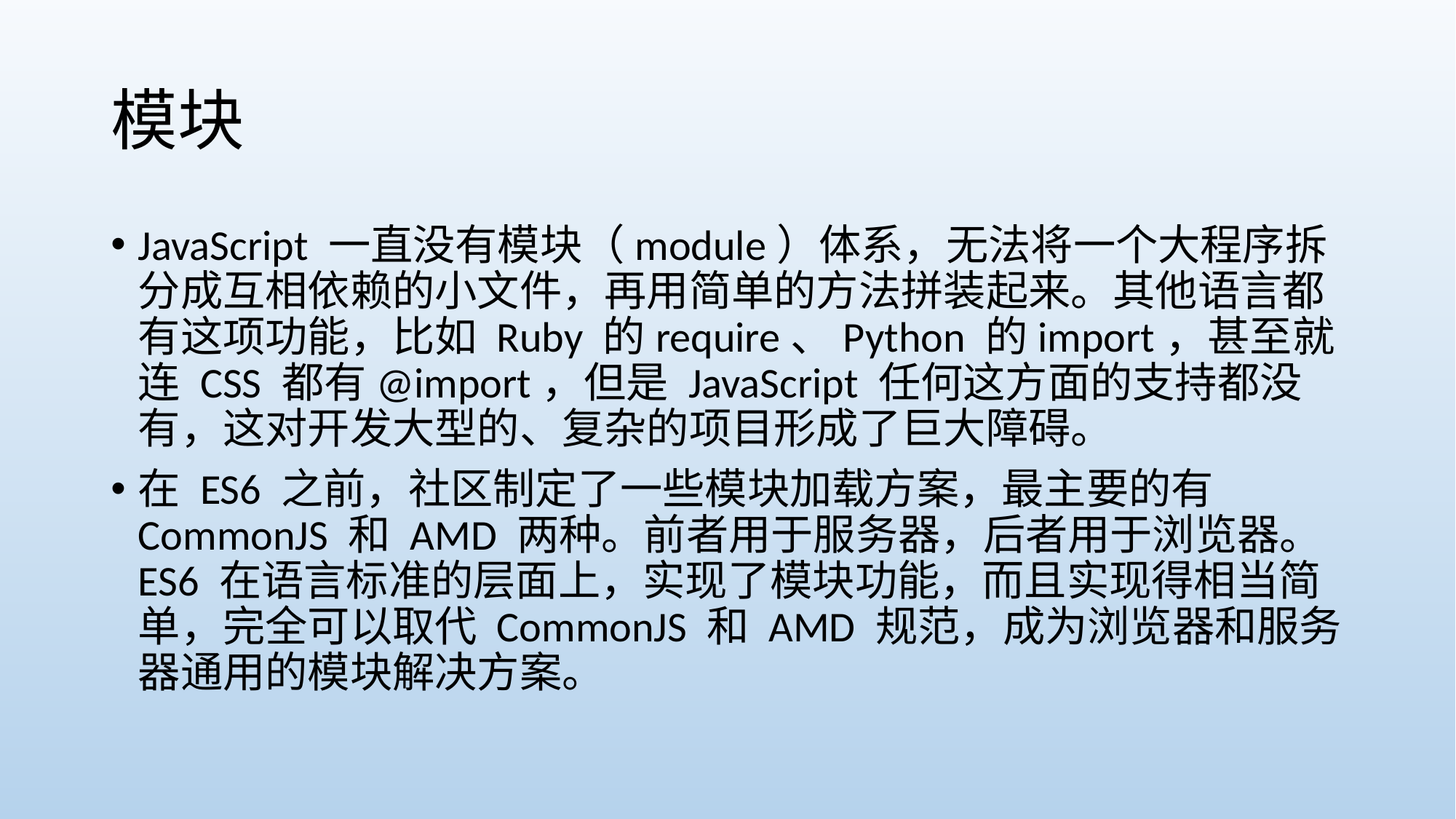

# 模块
JavaScript 一直没有模块（module）体系，无法将一个大程序拆分成互相依赖的小文件，再用简单的方法拼装起来。其他语言都有这项功能，比如 Ruby 的require、Python 的import，甚至就连 CSS 都有@import，但是 JavaScript 任何这方面的支持都没有，这对开发大型的、复杂的项目形成了巨大障碍。
在 ES6 之前，社区制定了一些模块加载方案，最主要的有 CommonJS 和 AMD 两种。前者用于服务器，后者用于浏览器。ES6 在语言标准的层面上，实现了模块功能，而且实现得相当简单，完全可以取代 CommonJS 和 AMD 规范，成为浏览器和服务器通用的模块解决方案。